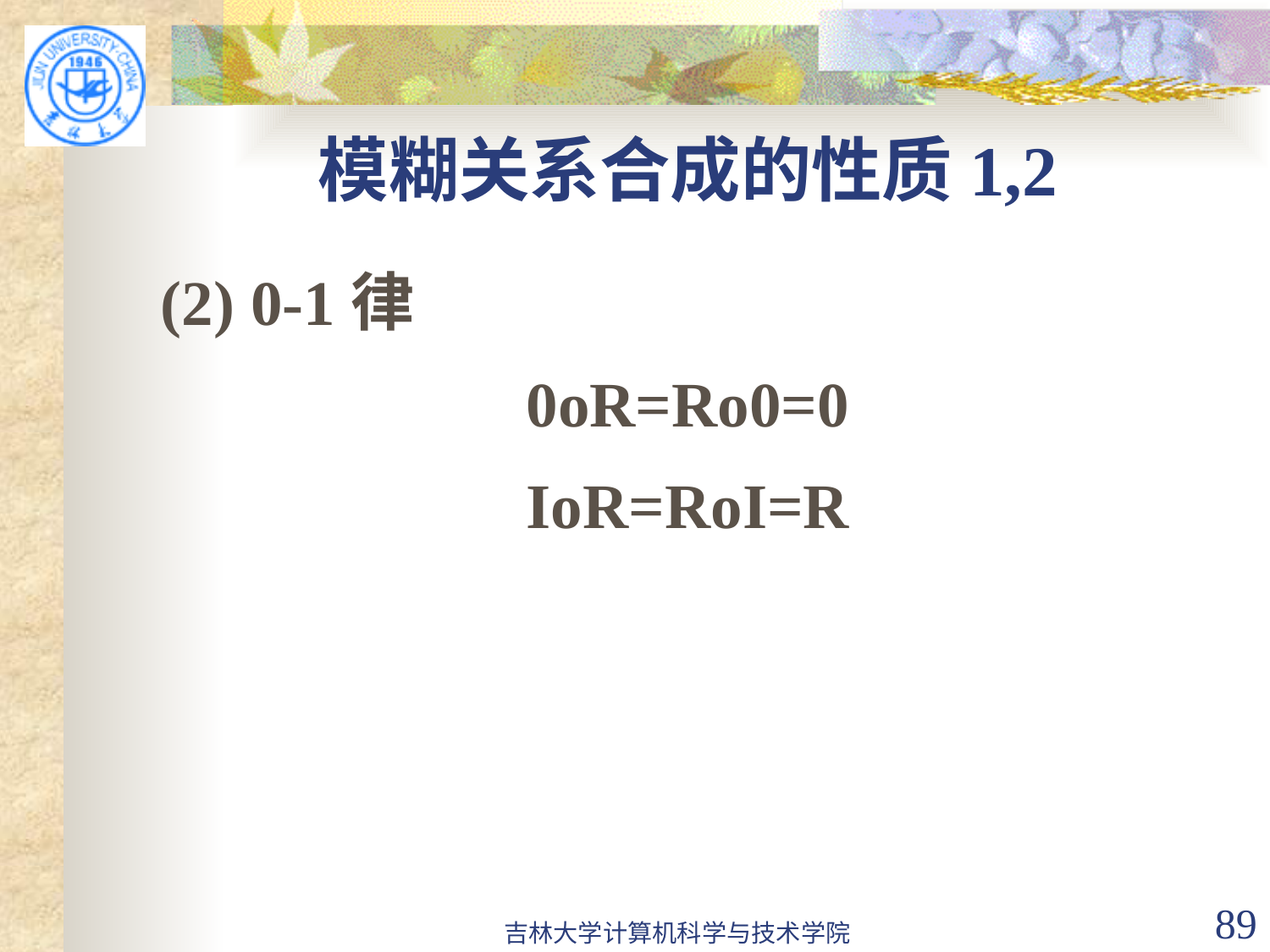

# 模糊关系合成的性质1,2
(2) 0-1律
0оR=Rо0=0
IоR=RоI=R

吉林大学计算机科学与技术学院
89